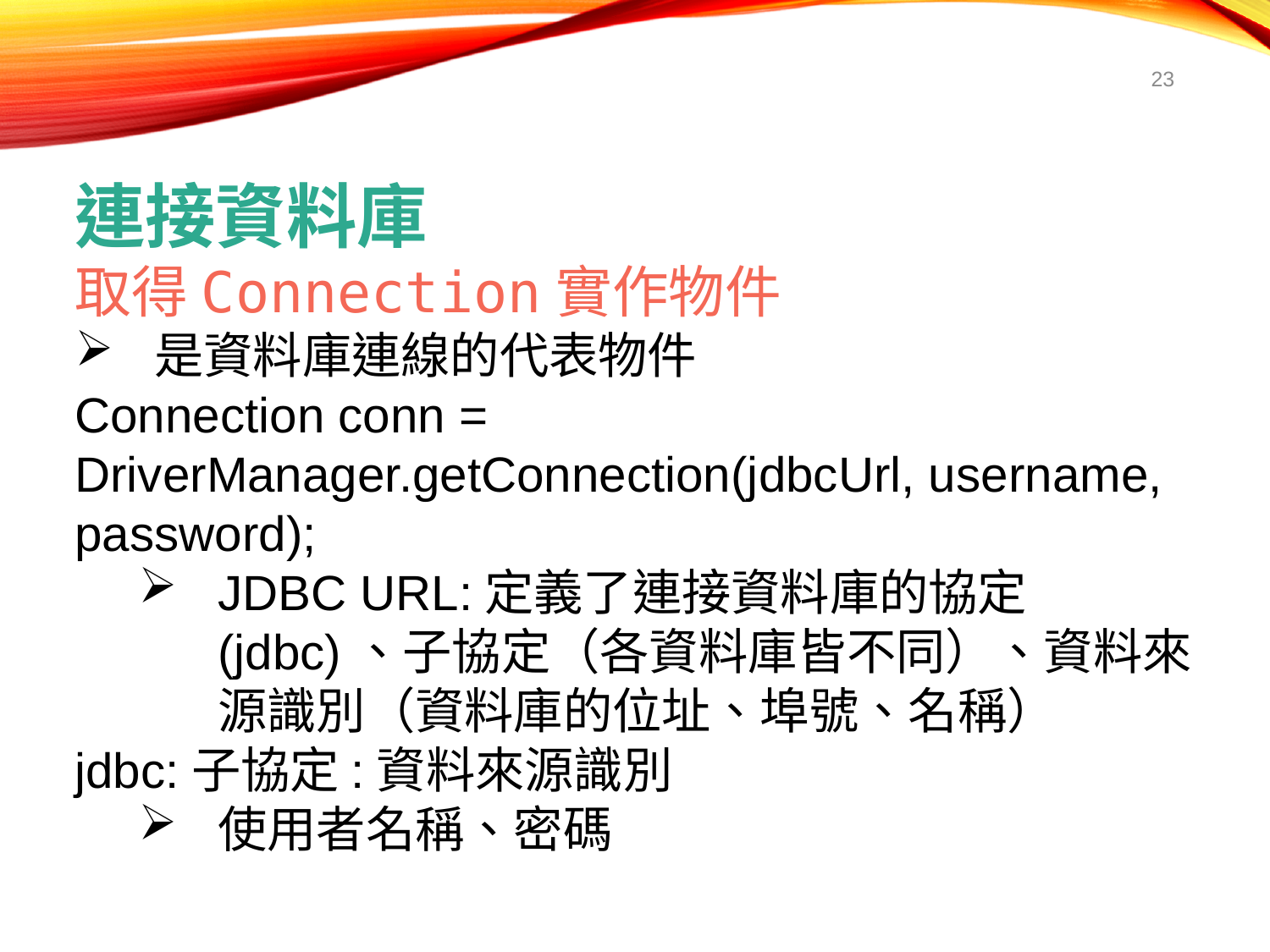

23
連接資料庫
取得Connection實作物件
是資料庫連線的代表物件
Connection conn = DriverManager.getConnection(jdbcUrl, username, password);
JDBC URL:定義了連接資料庫的協定(jdbc)、子協定（各資料庫皆不同）、資料來源識別（資料庫的位址、埠號、名稱）
jdbc:子協定:資料來源識別
使用者名稱、密碼